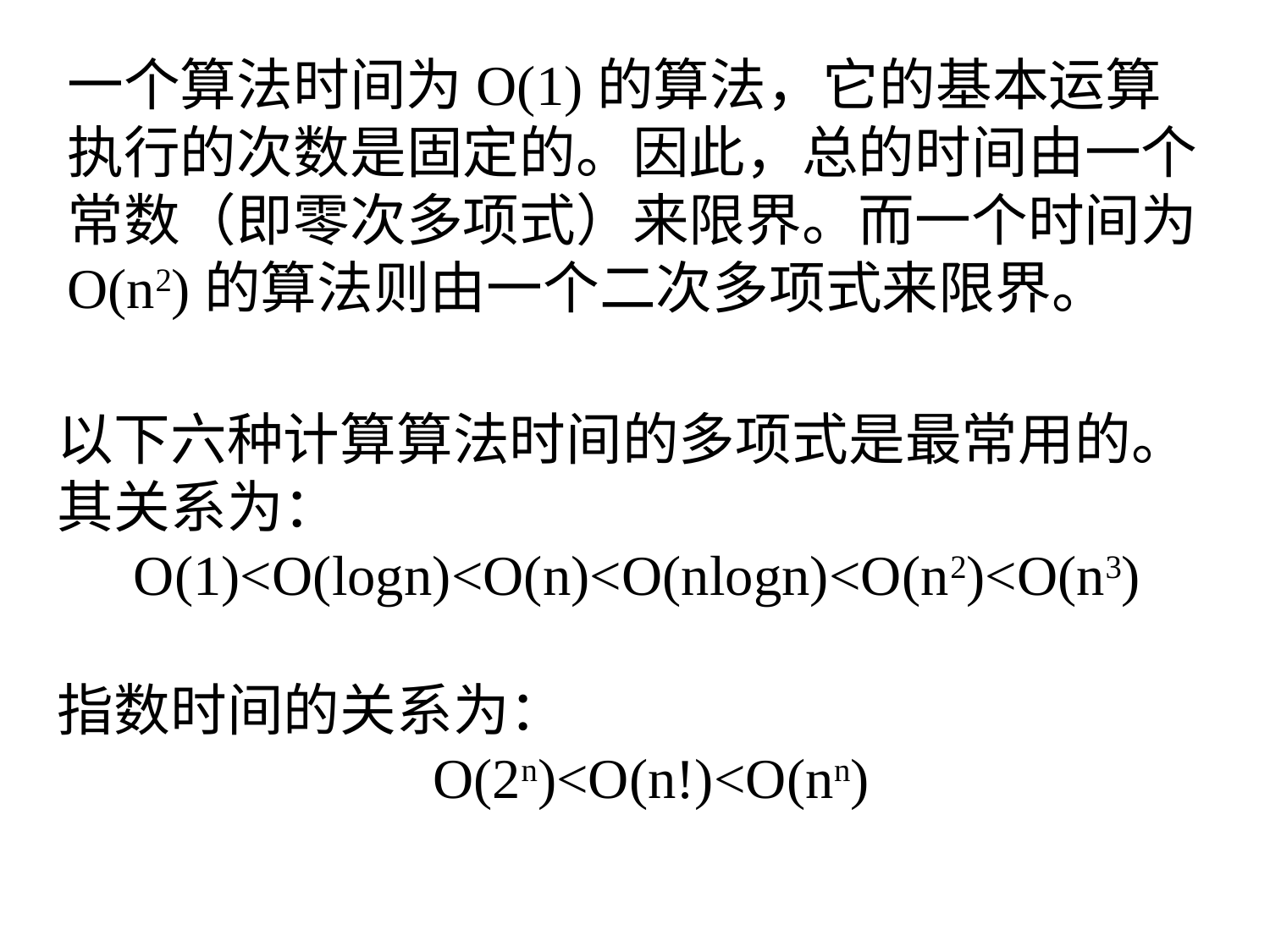

一个算法时间为O(1)的算法，它的基本运算执行的次数是固定的。因此，总的时间由一个常数（即零次多项式）来限界。而一个时间为O(n2)的算法则由一个二次多项式来限界。
以下六种计算算法时间的多项式是最常用的。其关系为：
 O(1)<O(logn)<O(n)<O(nlogn)<O(n2)<O(n3)

指数时间的关系为：
   O(2n)<O(n!)<O(nn)